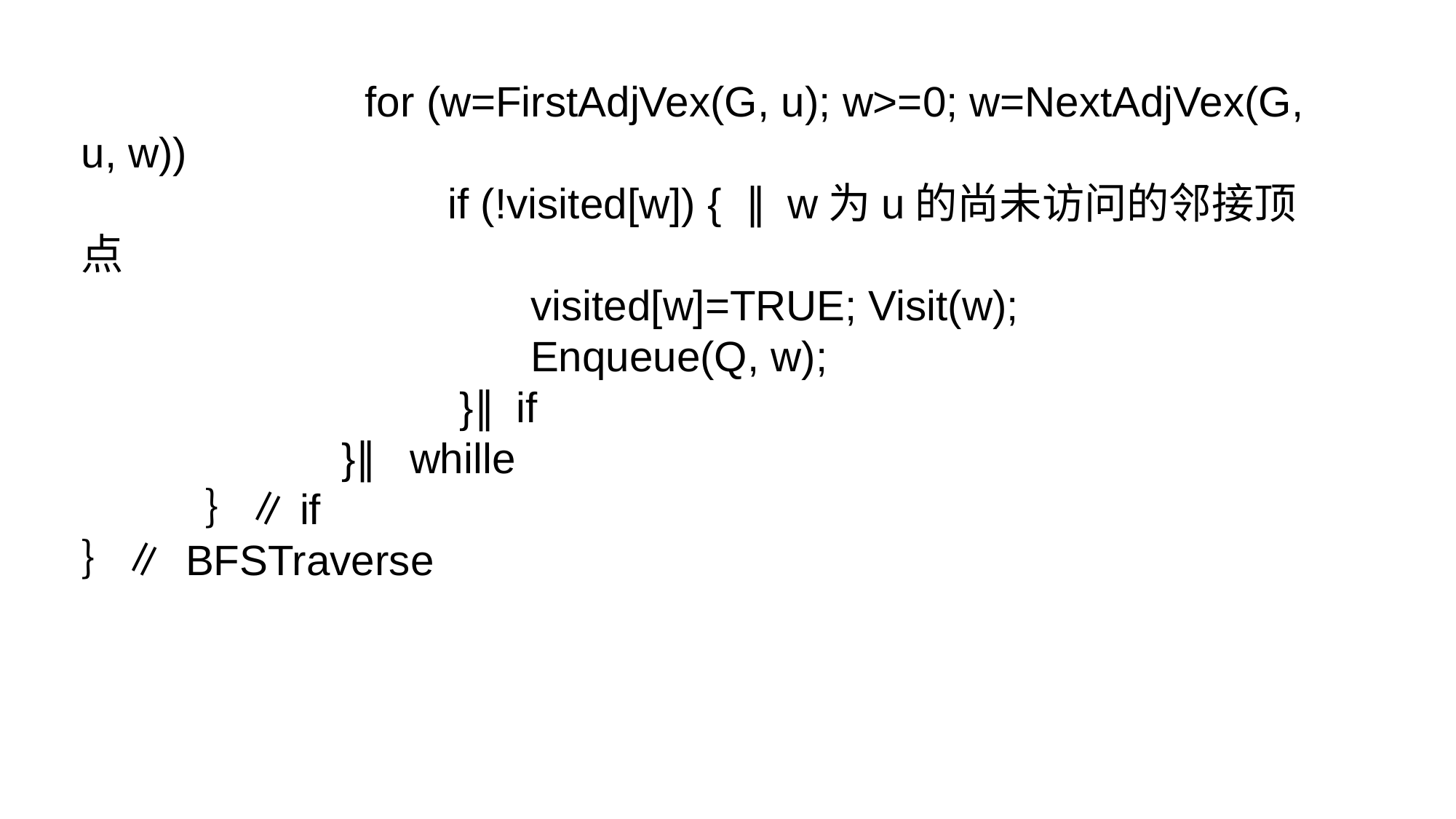

for (w=FirstAdjVex(G, u); w>=0; w=NextAdjVex(G, u, w))
                               if (!visited[w]) {  ∥w为u的尚未访问的邻接顶点
                                      visited[w]=TRUE; Visit(w);
                                      Enqueue(Q, w);
                                }∥if
                      }∥ whille
            ｝∥if
｝∥ BFSTraverse